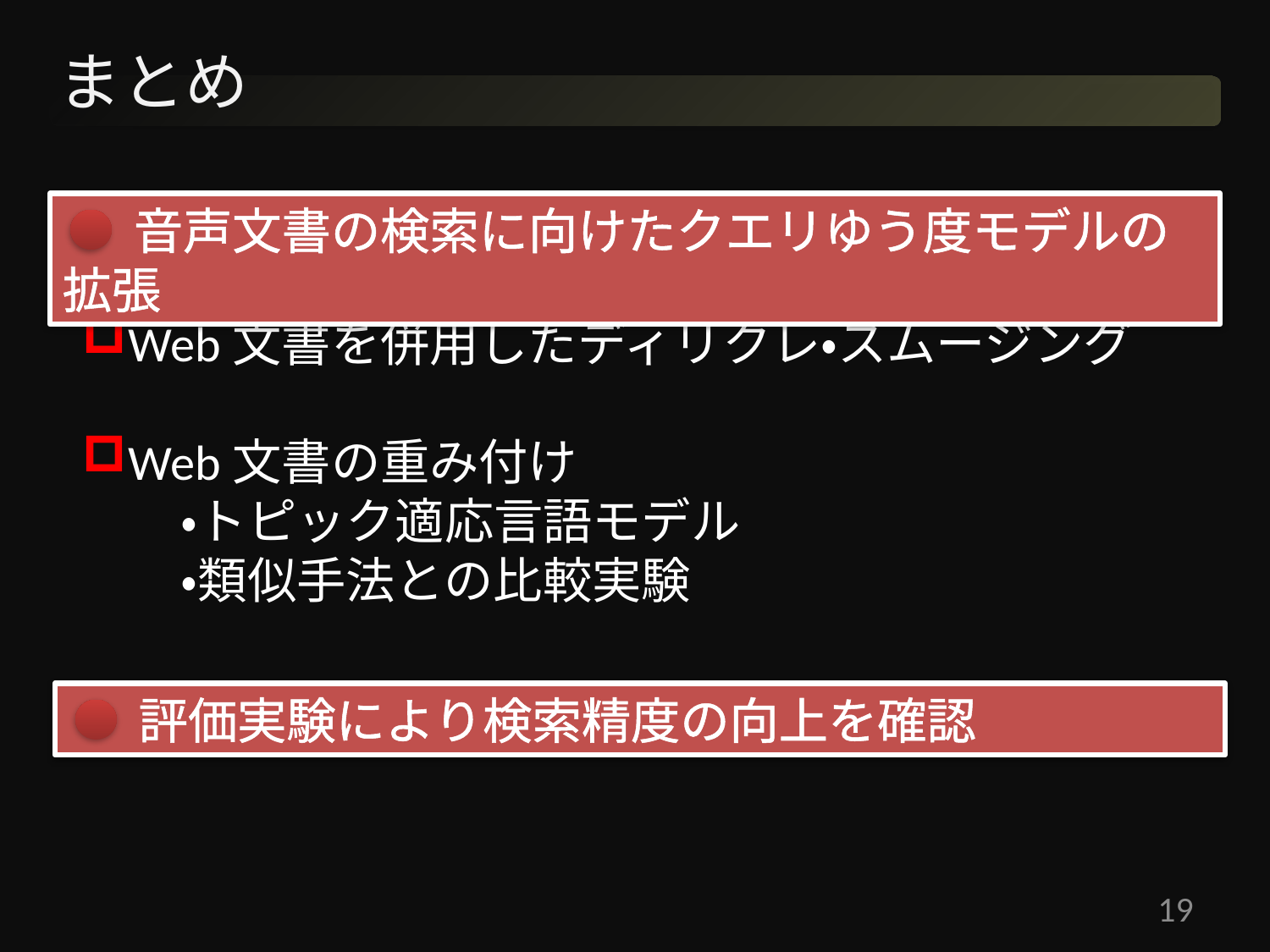

# まとめ
　  音声文書の検索に向けたクエリゆう度モデルの拡張

Web文書を併用したディリクレ・スムージング

Web文書の重み付け
　　・トピック適応言語モデル
　　・類似手法との比較実験

　  評価実験により検索精度の向上を確認

19